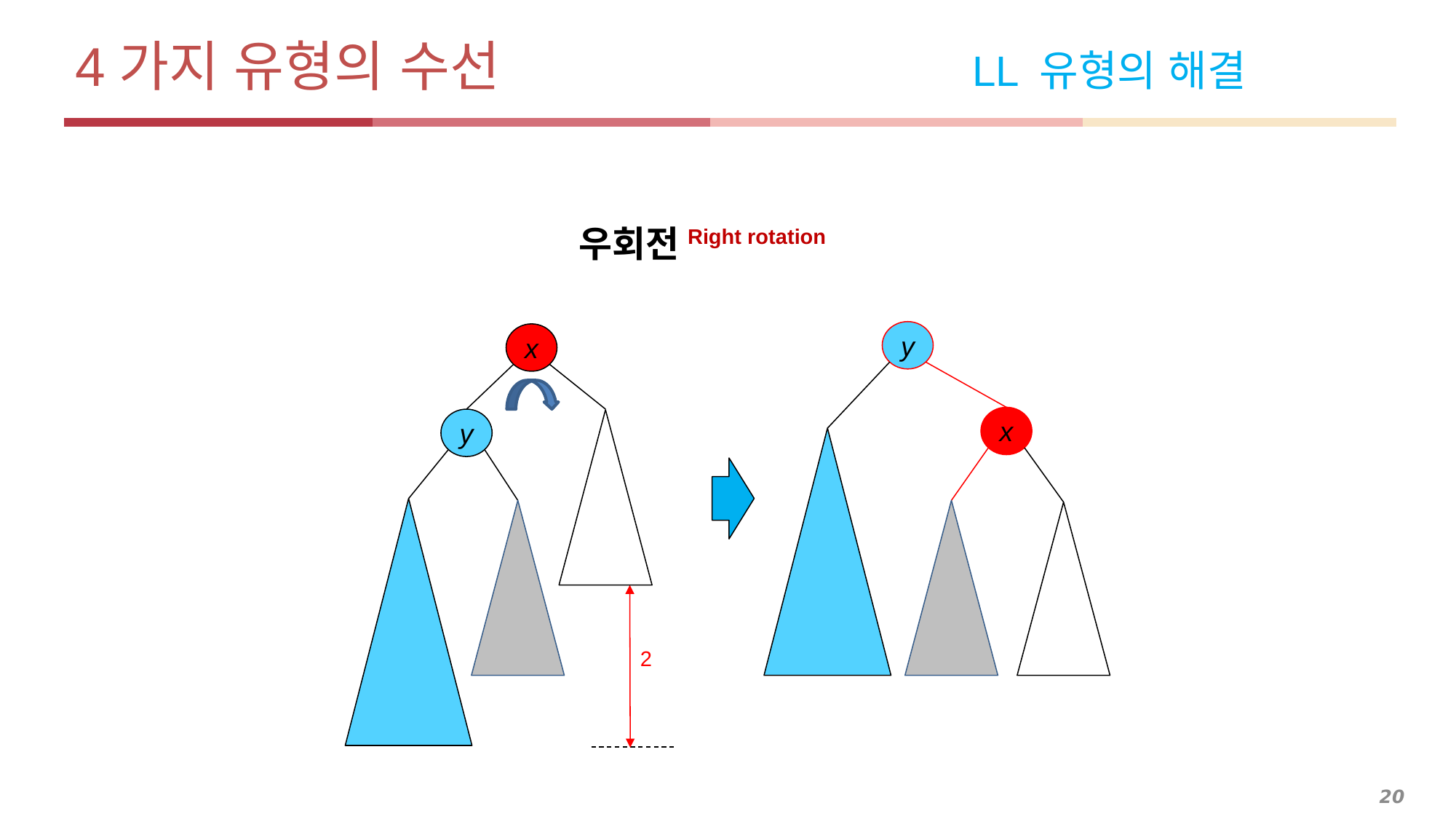

# 4가지 유형의 수선                              LL 유형의 해결
우회전Right rotation
y
x
x
y

2